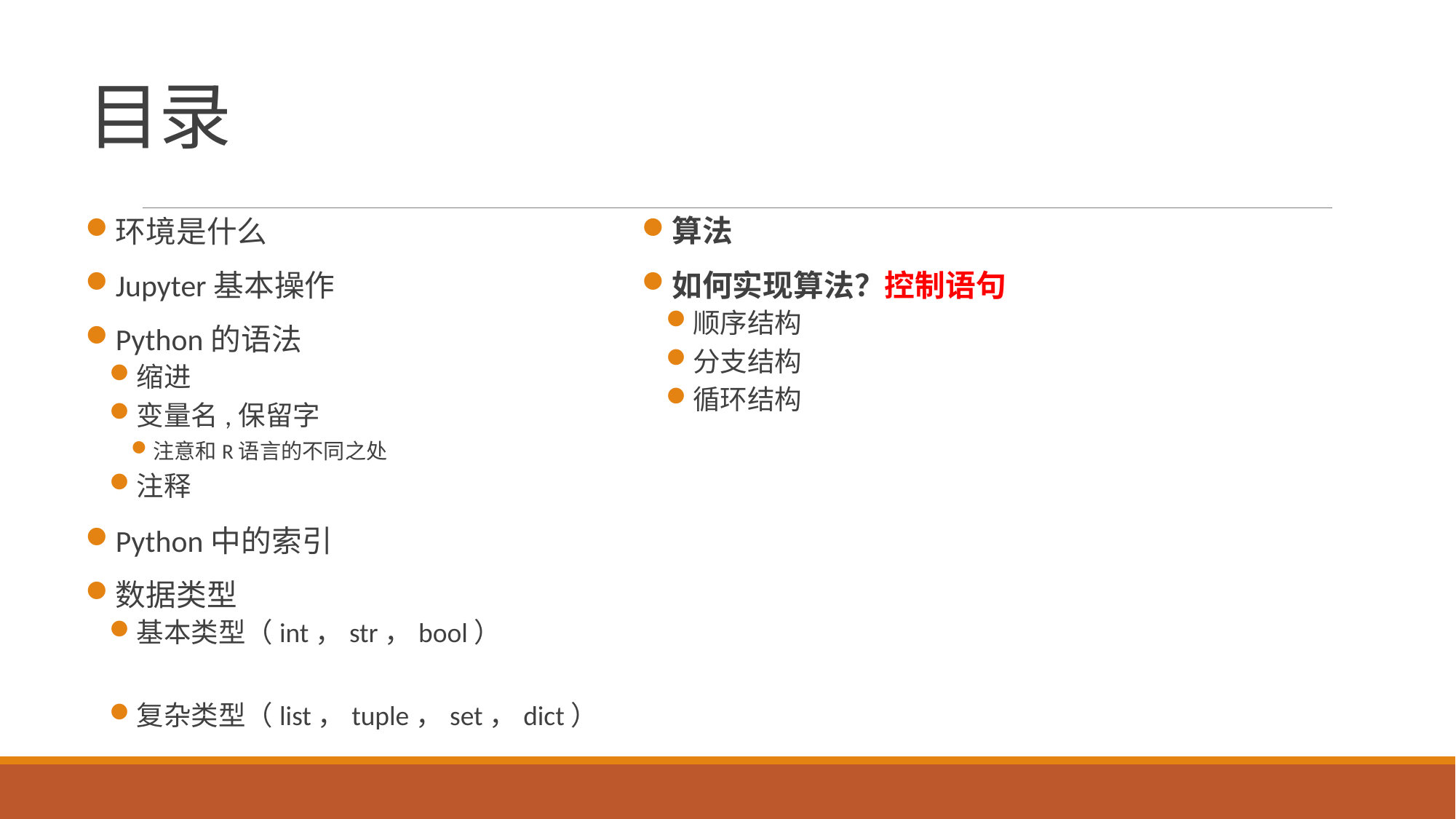

# 目录
环境是什么
Jupyter基本操作
Python的语法
缩进
变量名,保留字
注意和R语言的不同之处
注释
Python中的索引
数据类型
基本类型（int，str，bool）

复杂类型（list，tuple，set，dict）

算法
如何实现算法？控制语句
顺序结构
分支结构
循环结构